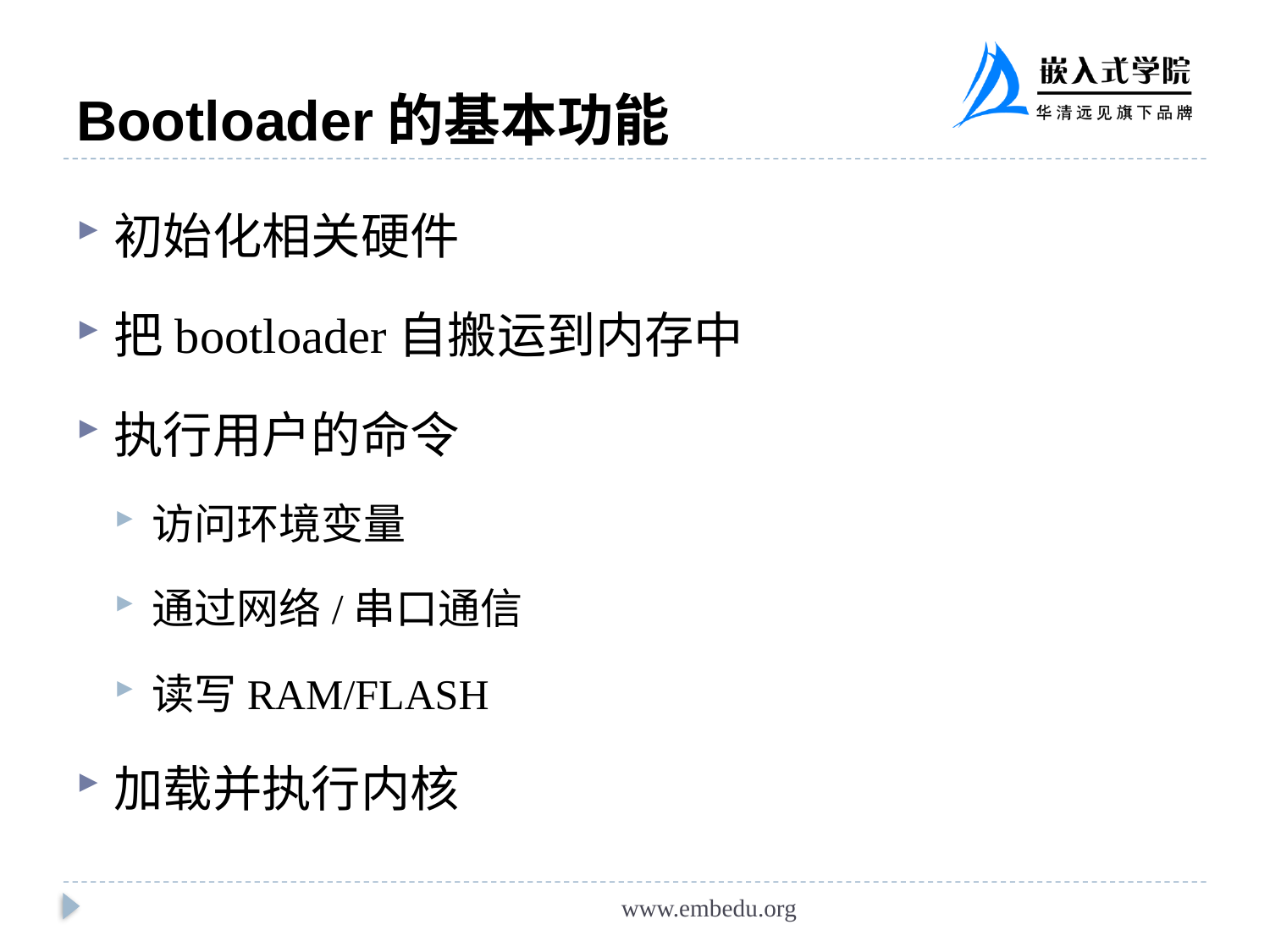

# Bootloader的基本功能
初始化相关硬件
把bootloader自搬运到内存中
执行用户的命令
访问环境变量
通过网络/串口通信
读写RAM/FLASH
加载并执行内核
www.embedu.org